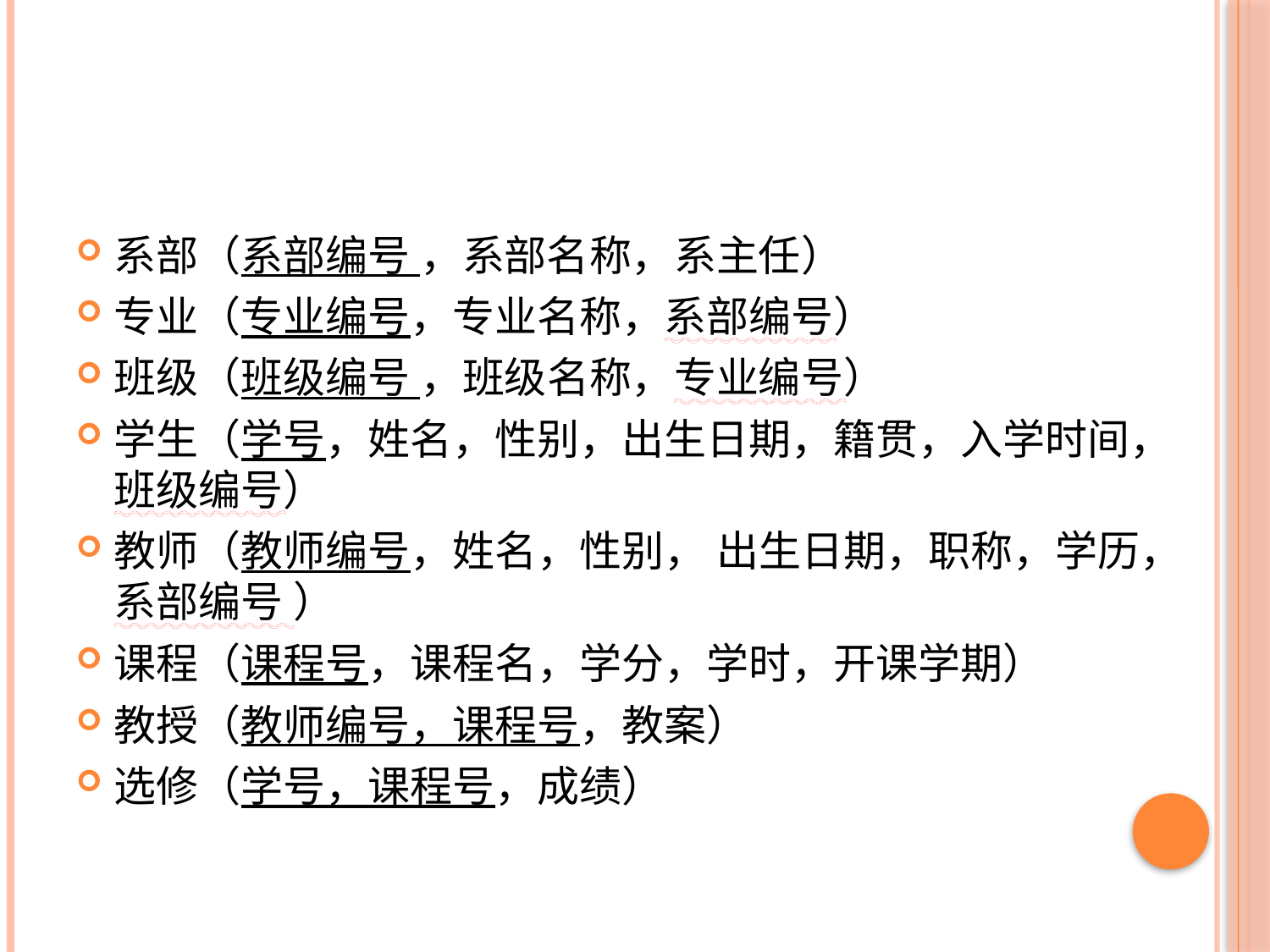

#
系部（系部编号 ，系部名称，系主任）
专业（专业编号，专业名称，系部编号）
班级（班级编号 ，班级名称，专业编号）
学生（学号，姓名，性别，出生日期，籍贯，入学时间，班级编号）
教师（教师编号，姓名，性别， 出生日期，职称，学历，系部编号 ）
课程（课程号，课程名，学分，学时，开课学期）
教授（教师编号，课程号，教案）
选修（学号，课程号，成绩）